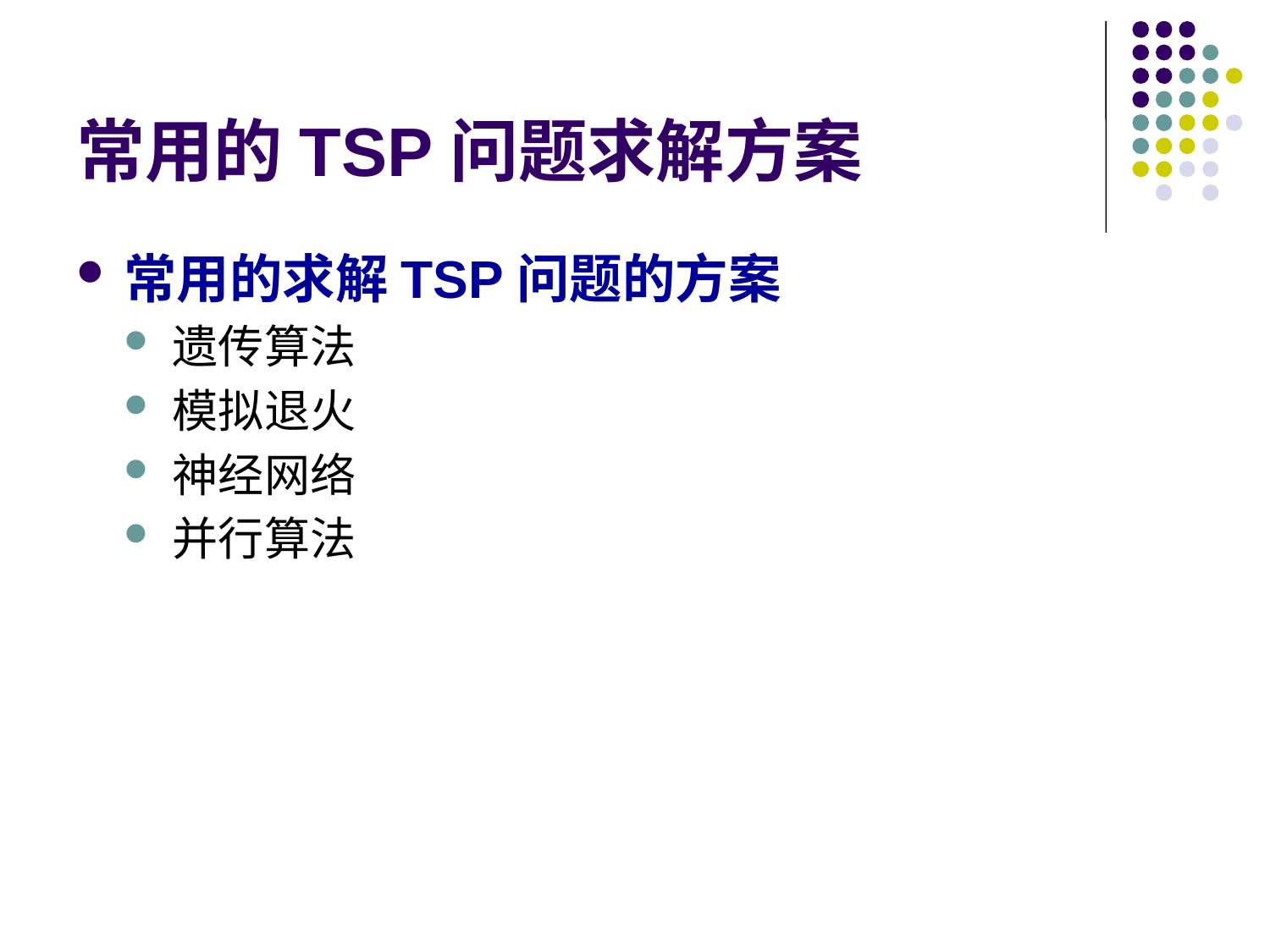

# 常用的TSP问题求解方案
常用的求解TSP问题的方案
遗传算法
模拟退火
神经网络
并行算法